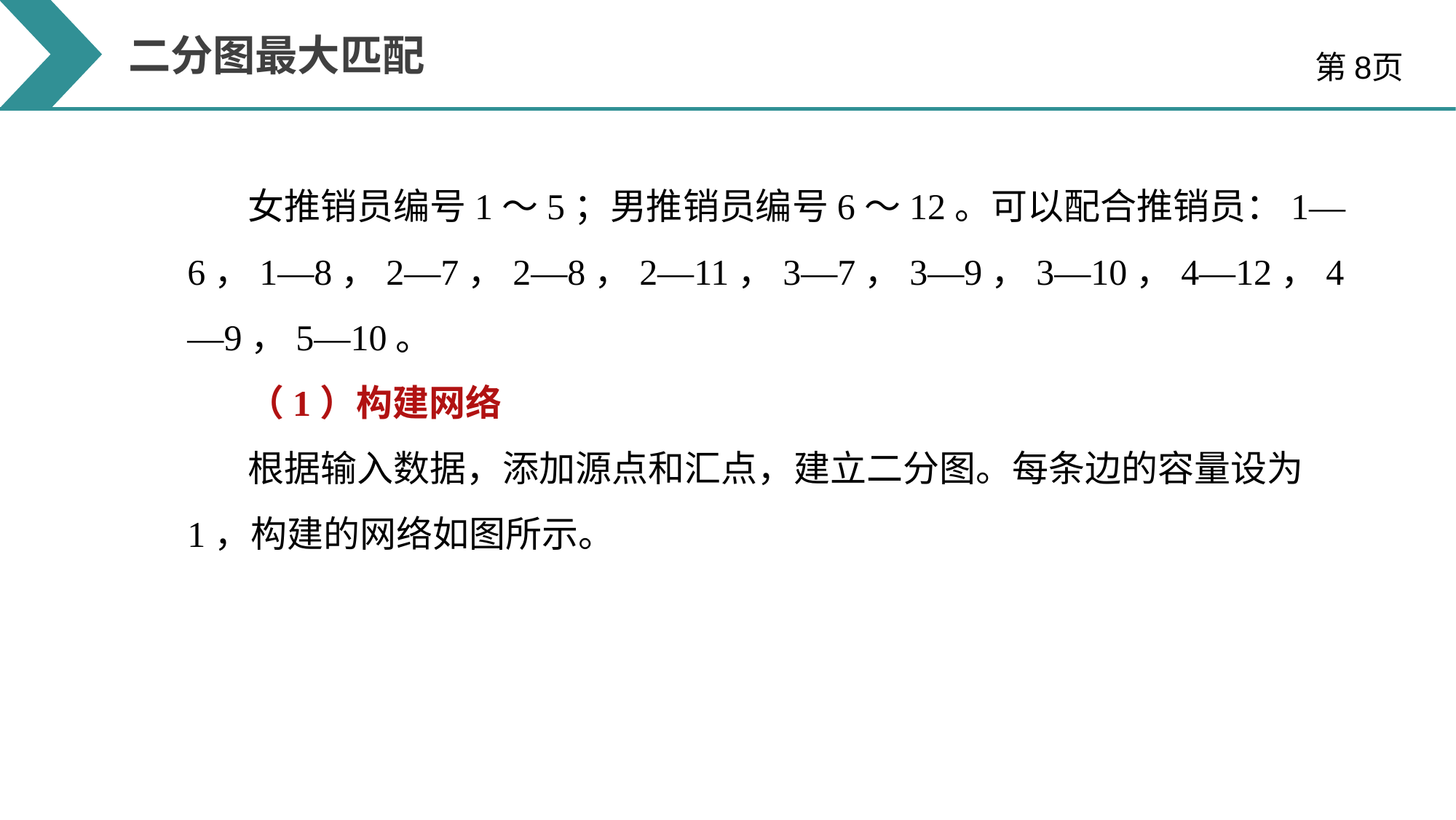

二分图最大匹配
第8页
女推销员编号1～5；男推销员编号6～12。可以配合推销员：1—6，1—8，2—7，2—8，2—11，3—7，3—9，3—10，4—12，4—9，5—10。
（1）构建网络
根据输入数据，添加源点和汇点，建立二分图。每条边的容量设为1，构建的网络如图所示。